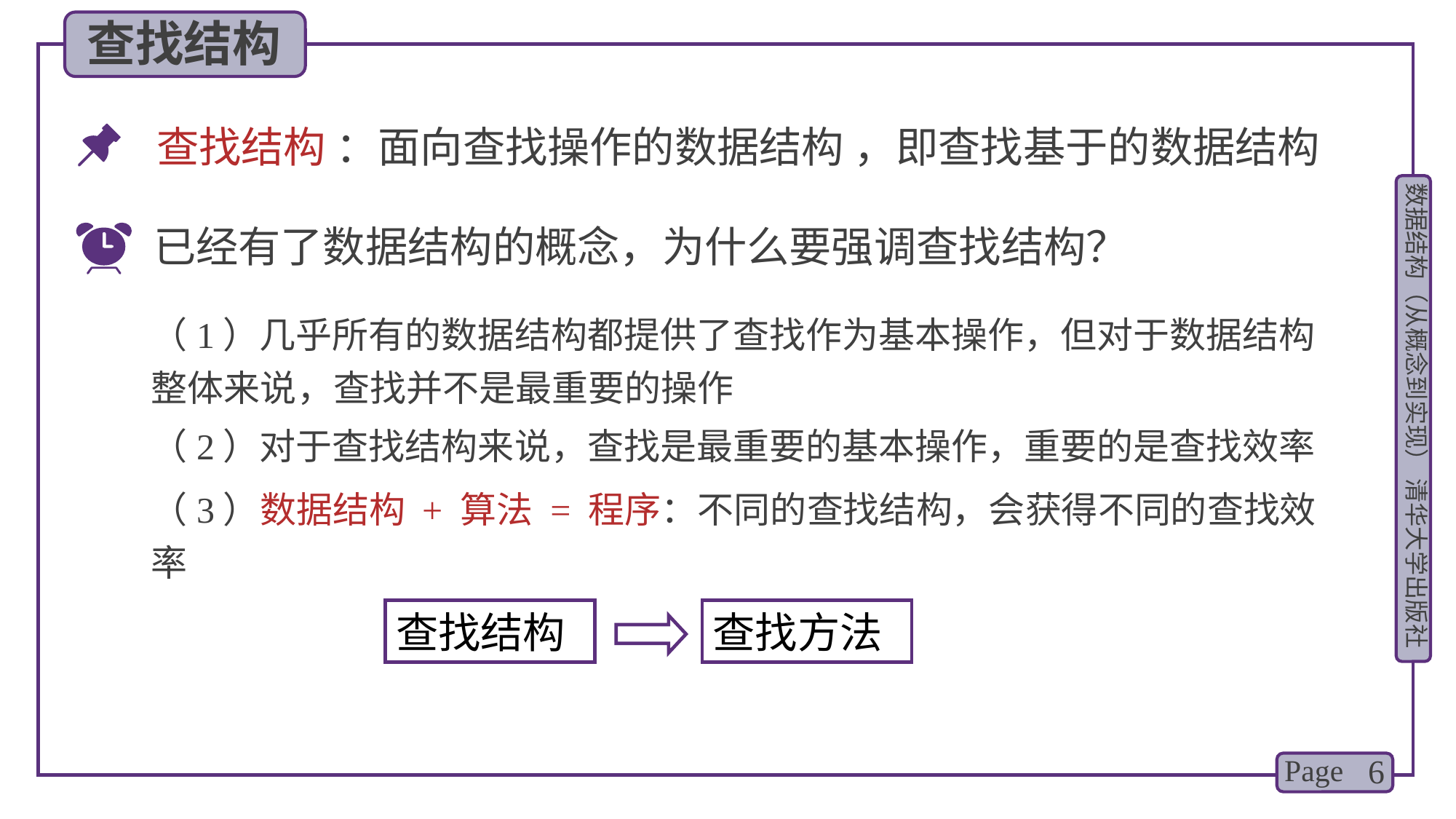

查找结构

查找结构 ：面向查找操作的数据结构 ，即查找基于的数据结构

已经有了数据结构的概念，为什么要强调查找结构？

（1）几乎所有的数据结构都提供了查找作为基本操作，但对于数据结构整体来说，查找并不是最重要的操作
（2）对于查找结构来说，查找是最重要的基本操作，重要的是查找效率
（3）数据结构 + 算法 = 程序：不同的查找结构，会获得不同的查找效率
查找结构
查找方法